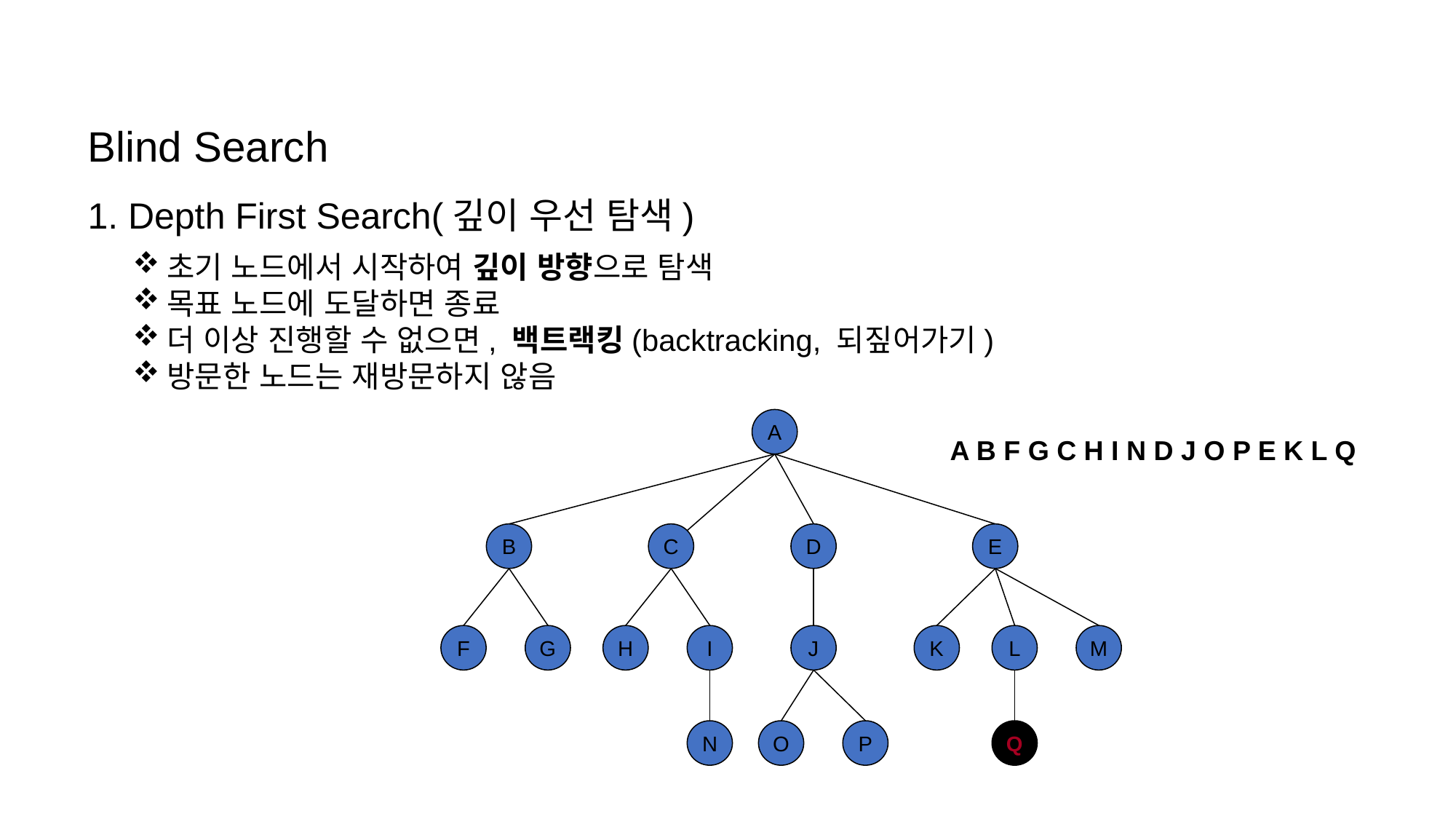

Blind Search
1. Depth First Search(깊이 우선 탐색)
초기 노드에서 시작하여 깊이 방향으로 탐색
목표 노드에 도달하면 종료
더 이상 진행할 수 없으면, 백트랙킹(backtracking, 되짚어가기)
방문한 노드는 재방문하지 않음
A
B
C
D
E
F
G
H
I
J
K
L
M
N
O
P
Q
A B F G C H I N D J O P E K L Q